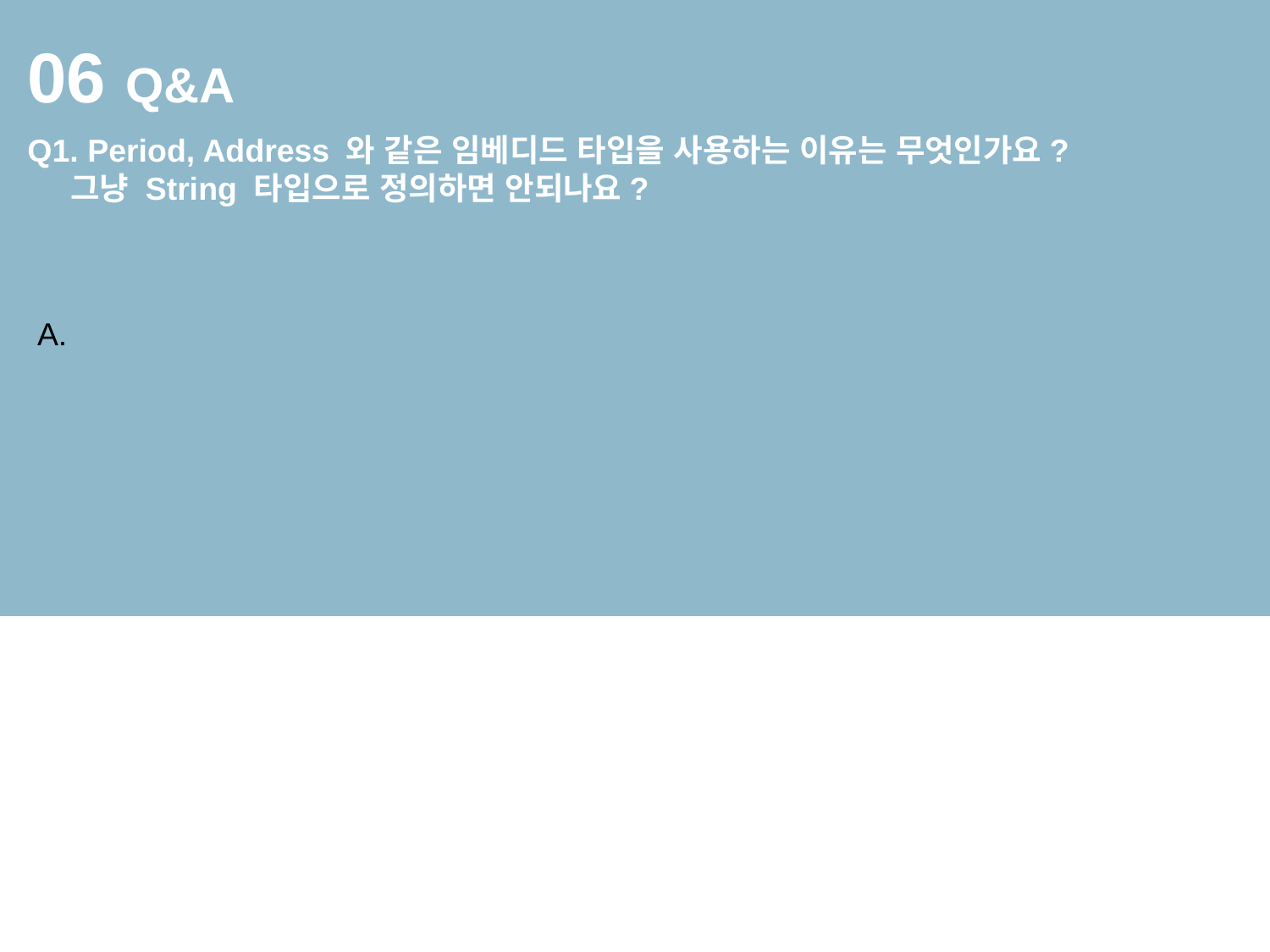

06 Q&A
Q1. Period, Address 와 같은 임베디드 타입을 사용하는 이유는 무엇인가요?
    그냥 String 타입으로 정의하면 안되나요?
A.